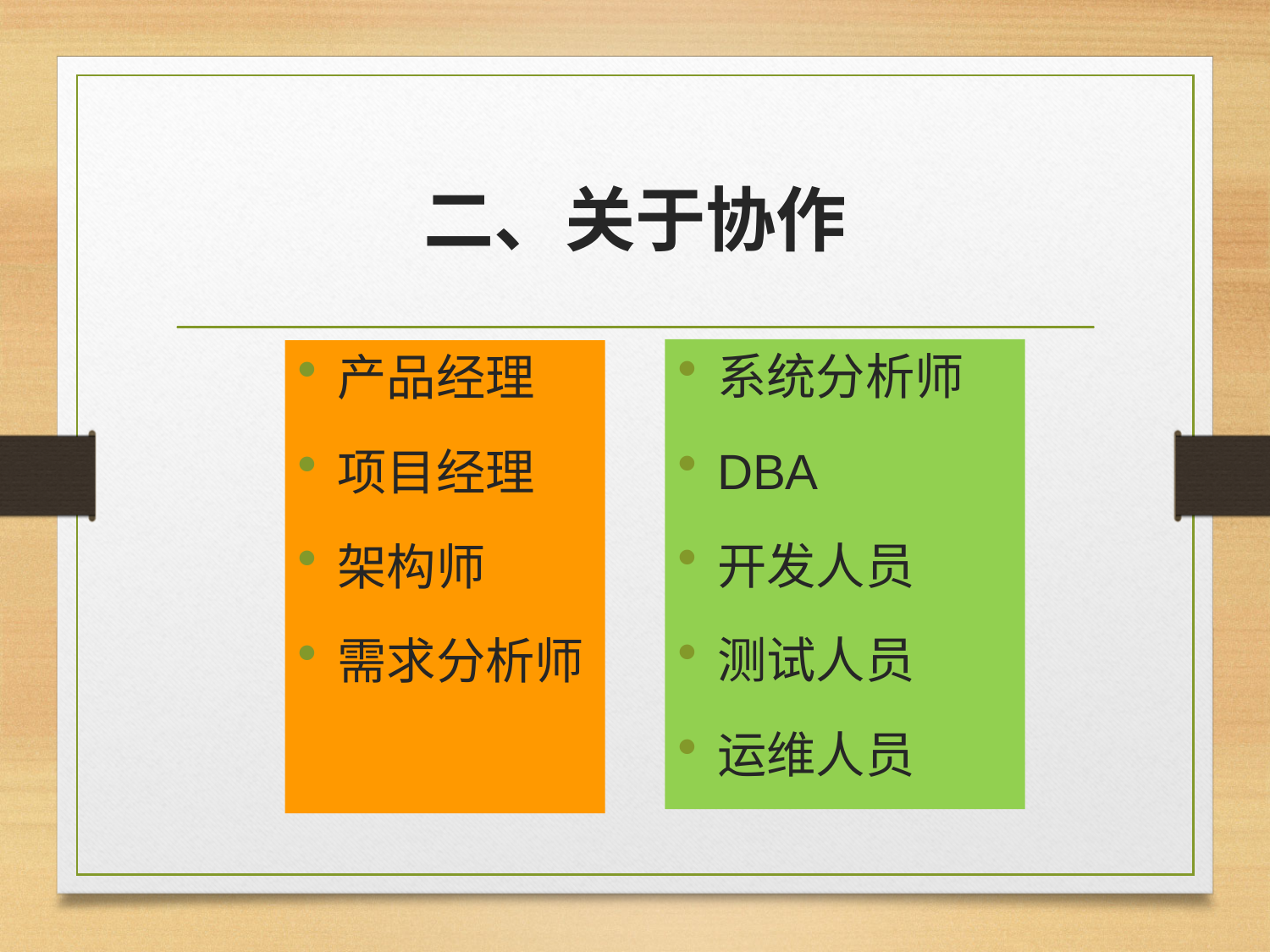

# 二、关于协作
系统分析师
DBA
开发人员
测试人员
运维人员
产品经理
项目经理
架构师
需求分析师